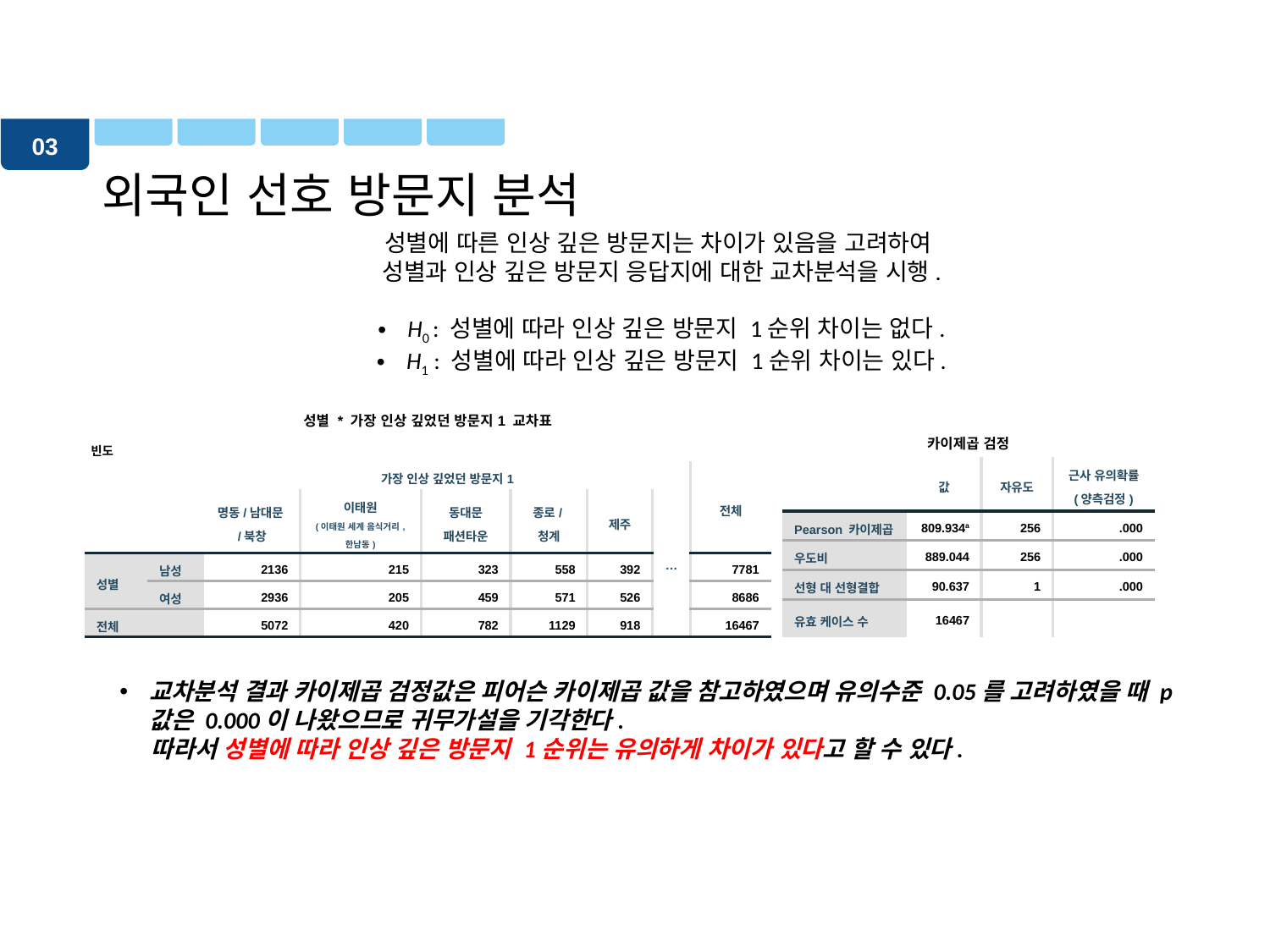

03

외국인 선호 방문지 분석
성별에 따른 인상 깊은 방문지는 차이가 있음을 고려하여
성별과 인상 깊은 방문지 응답지에 대한 교차분석을 시행.

H0 : 성별에 따라 인상 깊은 방문지 1순위 차이는 없다.
H1 : 성별에 따라 인상 깊은 방문지 1순위 차이는 있다.
| 성별 \* 가장 인상 깊었던 방문지1 교차표 |  |  |  |  |  |  |  |  |
| --- | --- | --- | --- | --- | --- | --- | --- | --- |
| 빈도 |  |  |  |  |  |  |  |  |
|  |  | 가장 인상 깊었던 방문지1 |  |  |  |  |  | 전체 |
|  |  | 명동/남대문/북창 | 이태원 (이태원 세계 음식거리, 한남동) | 동대문 패션타운 | 종로/청계 | 제주 | … |  |
| 성별 | 남성 | 2136 | 215 | 323 | 558 | 392 |  | 7781 |
|  | 여성 | 2936 | 205 | 459 | 571 | 526 |  | 8686 |
| 전체 |  | 5072 | 420 | 782 | 1129 | 918 |  | 16467 |
| 카이제곱 검정 |  |  |  |
| --- | --- | --- | --- |
|  | 값 | 자유도 | 근사 유의확률 (양측검정) |
| Pearson 카이제곱 | 809.934a | 256 | .000 |
| 우도비 | 889.044 | 256 | .000 |
| 선형 대 선형결합 | 90.637 | 1 | .000 |
| 유효 케이스 수 | 16467 |  |  |
교차분석 결과 카이제곱 검정값은 피어슨 카이제곱 값을 참고하였으며 유의수준 0.05를 고려하였을 때 p값은 0.000이 나왔으므로 귀무가설을 기각한다.
    따라서 성별에 따라 인상 깊은 방문지 1순위는 유의하게 차이가 있다고 할 수 있다.